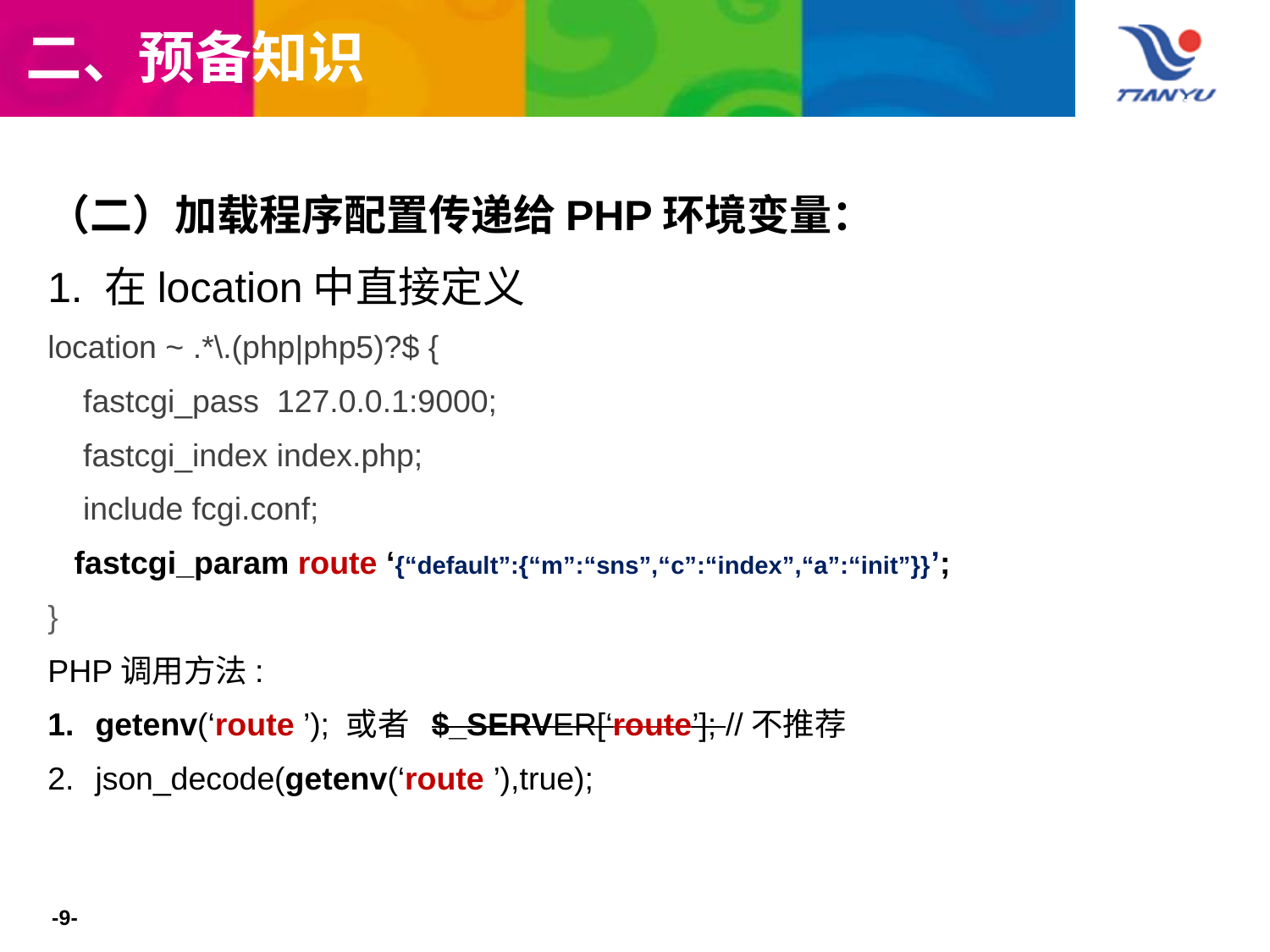

# 二、预备知识
（二）加载程序配置传递给PHP环境变量：
1. 在location中直接定义
location ~ .*\.(php|php5)?$ {
    fastcgi_pass  127.0.0.1:9000;
    fastcgi_index index.php;
    include fcgi.conf;
   fastcgi_param route ‘{“default”:{“m”:“sns”,“c”:“index”,“a”:“init”}}’;
}
PHP调用方法:
getenv(‘route ’); 或者  $_SERVER[‘route’]; //不推荐
json_decode(getenv(‘route ’),true);